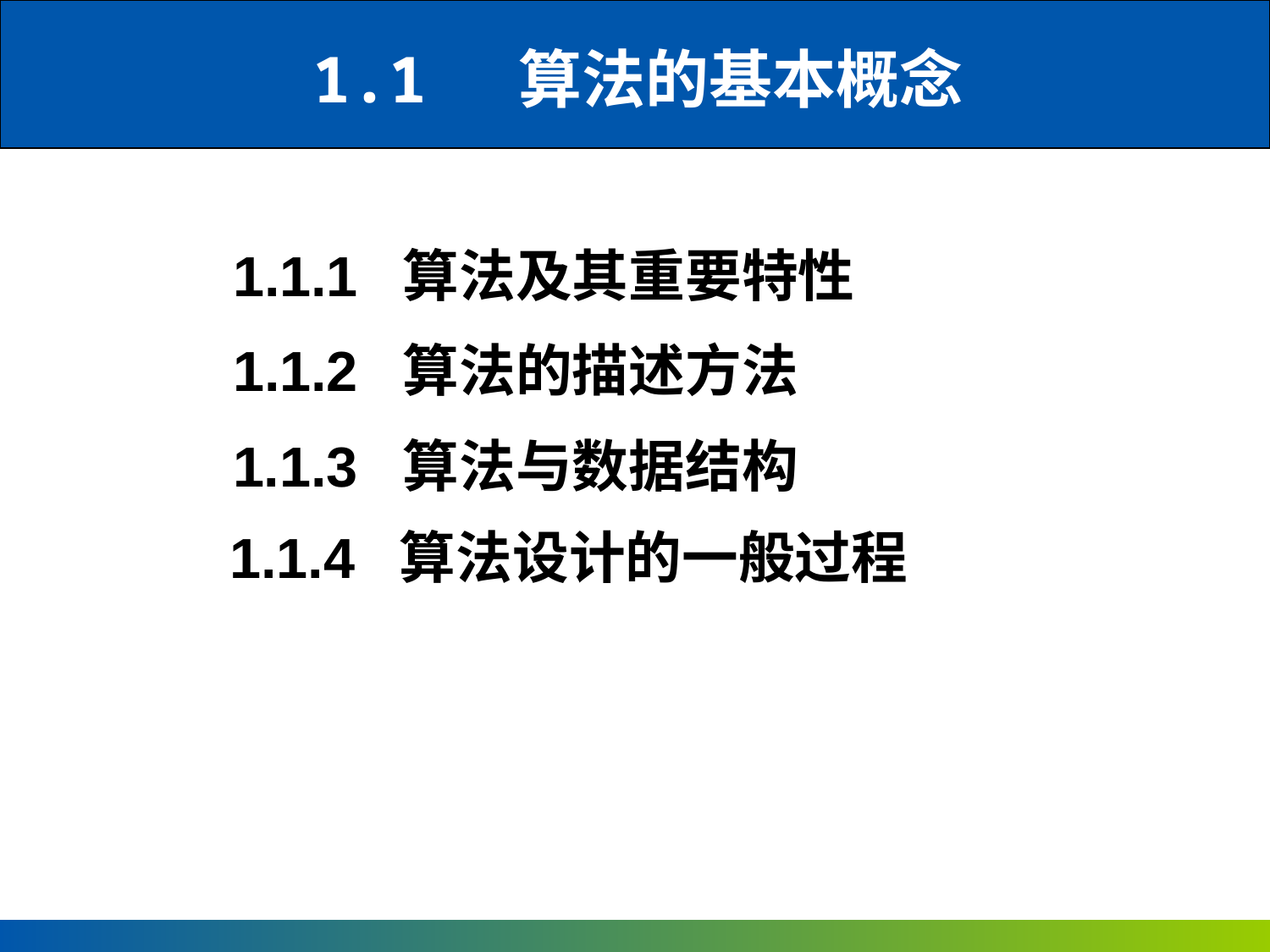

1.1  算法的基本概念
1.1.1  算法及其重要特性
1.1.2  算法的描述方法
1.1.3  算法与数据结构
1.1.4  算法设计的一般过程